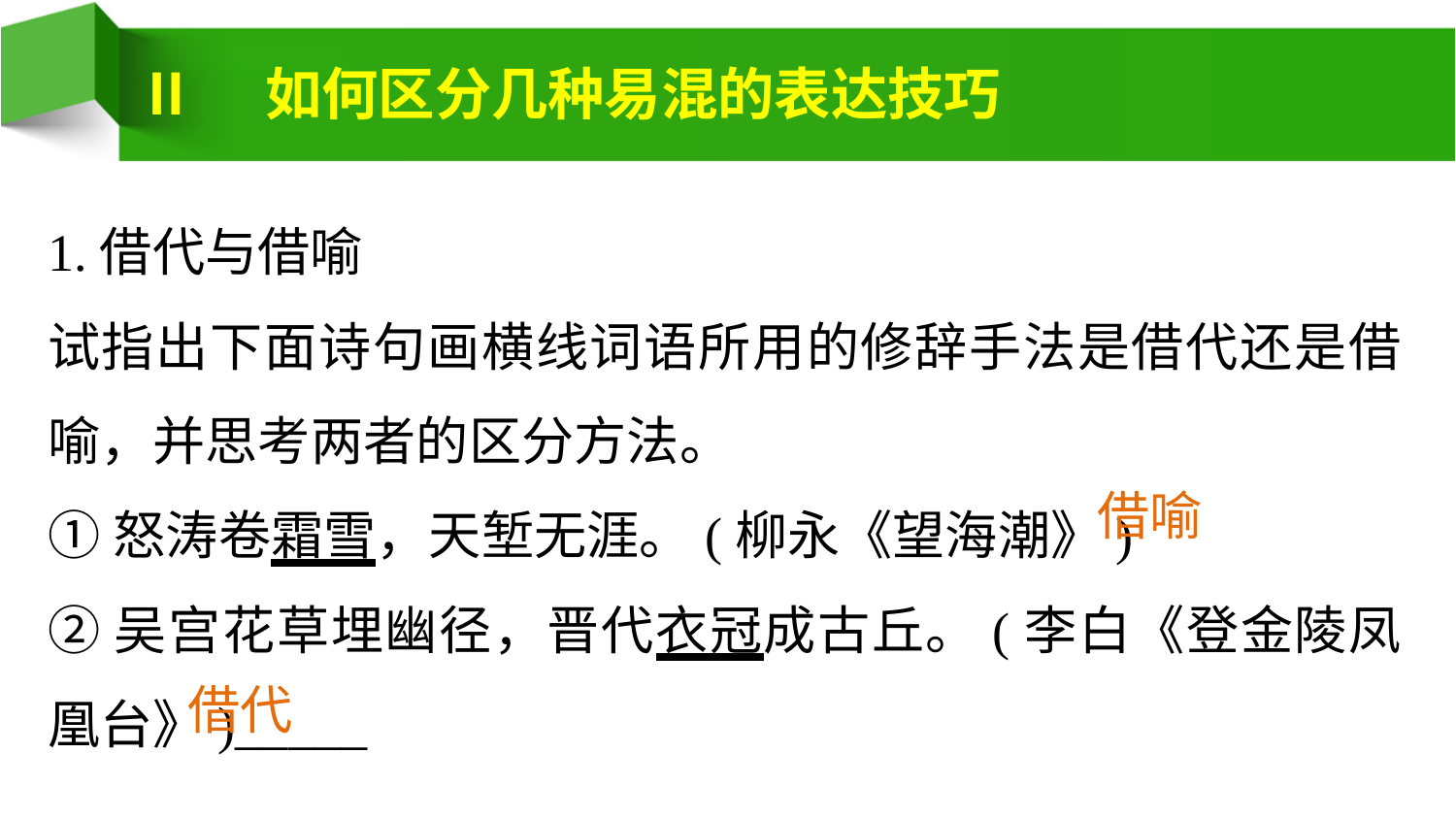

Ⅱ　如何区分几种易混的表达技巧
1.借代与借喻
试指出下面诗句画横线词语所用的修辞手法是借代还是借喻，并思考两者的区分方法。
①怒涛卷霜雪，天堑无涯。(柳永《望海潮》)
②吴宫花草埋幽径，晋代衣冠成古丘。(李白《登金陵凤凰台》)_____
借喻
借代